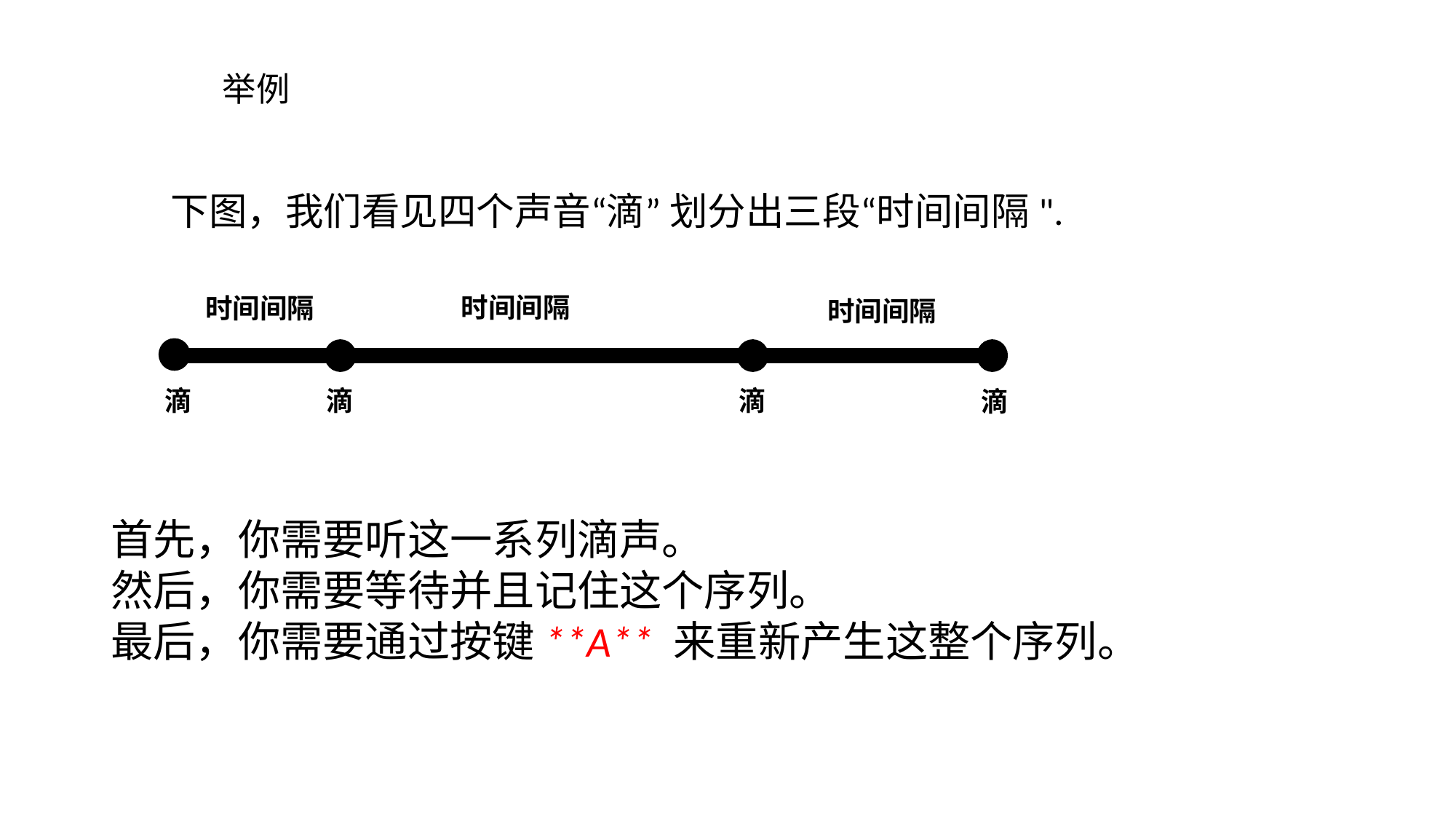

举例
# 下图，我们看见四个声音“滴” 划分出三段“时间间隔".
时间间隔
时间间隔
时间间隔

滴
滴
滴
滴
首先，你需要听这一系列滴声。
然后，你需要等待并且记住这个序列。
最后，你需要通过按键**A** 来重新产生这整个序列。